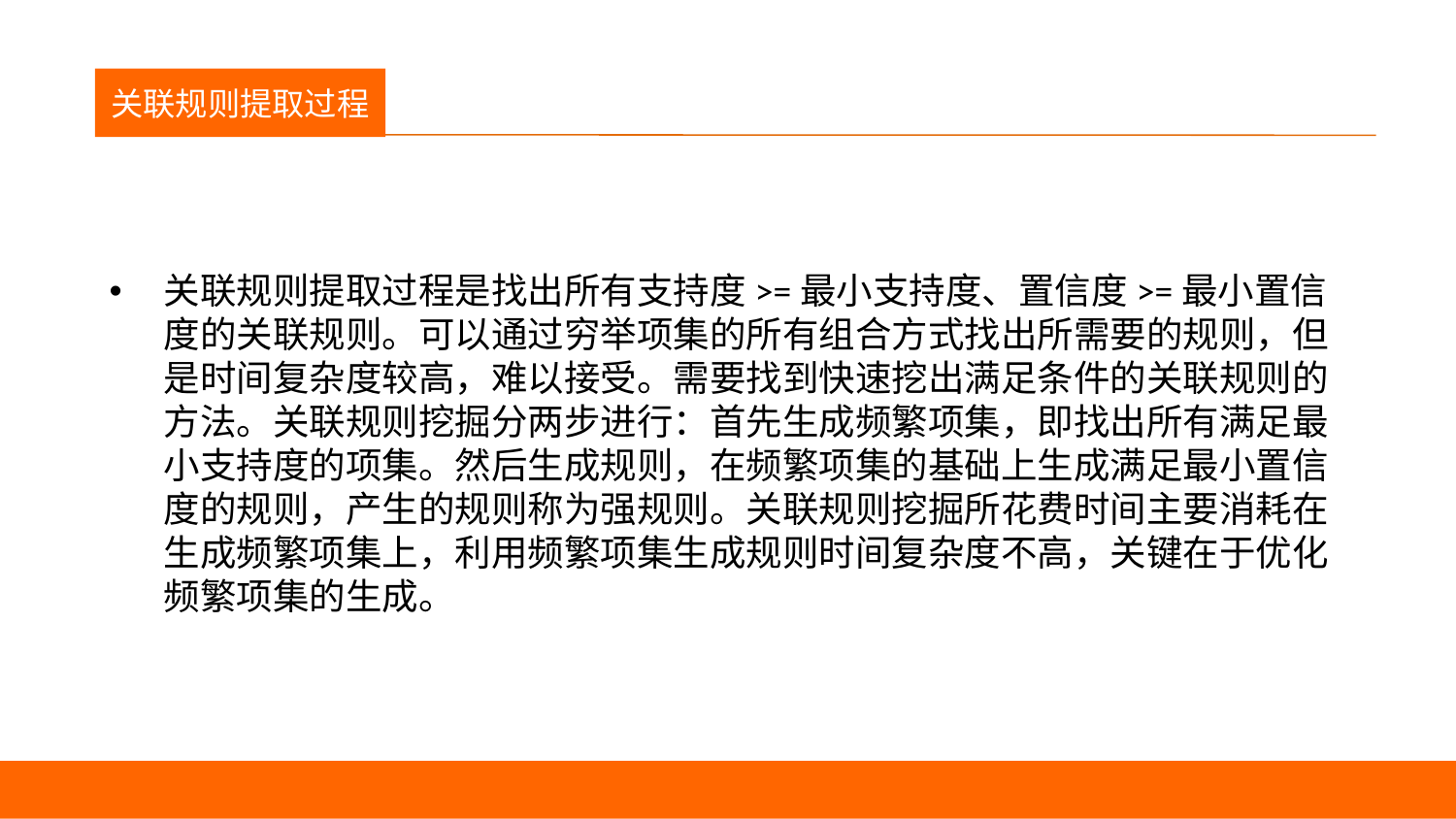

议程
关联规则提取过程

关联规则提取过程是找出所有支持度>=最小支持度、置信度>=最小置信度的关联规则。可以通过穷举项集的所有组合方式找出所需要的规则，但是时间复杂度较高，难以接受。需要找到快速挖出满足条件的关联规则的方法。关联规则挖掘分两步进行：首先生成频繁项集，即找出所有满足最小支持度的项集。然后生成规则，在频繁项集的基础上生成满足最小置信度的规则，产生的规则称为强规则。关联规则挖掘所花费时间主要消耗在生成频繁项集上，利用频繁项集生成规则时间复杂度不高，关键在于优化频繁项集的生成。